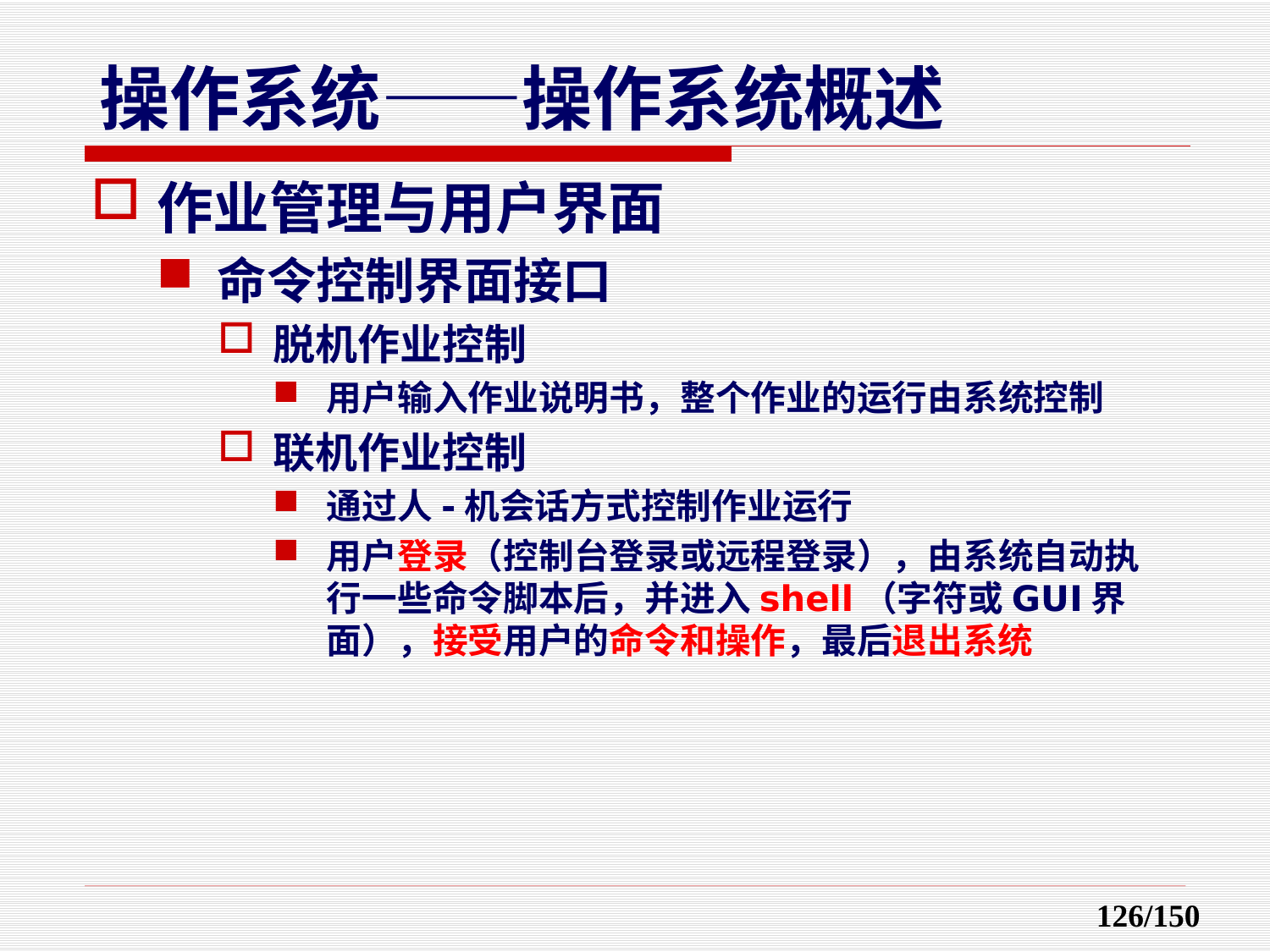

作业管理与用户界面
命令控制界面接口
脱机作业控制
用户输入作业说明书，整个作业的运行由系统控制
联机作业控制
通过人-机会话方式控制作业运行
用户登录（控制台登录或远程登录），由系统自动执行一些命令脚本后，并进入shell（字符或GUI界面），接受用户的命令和操作，最后退出系统